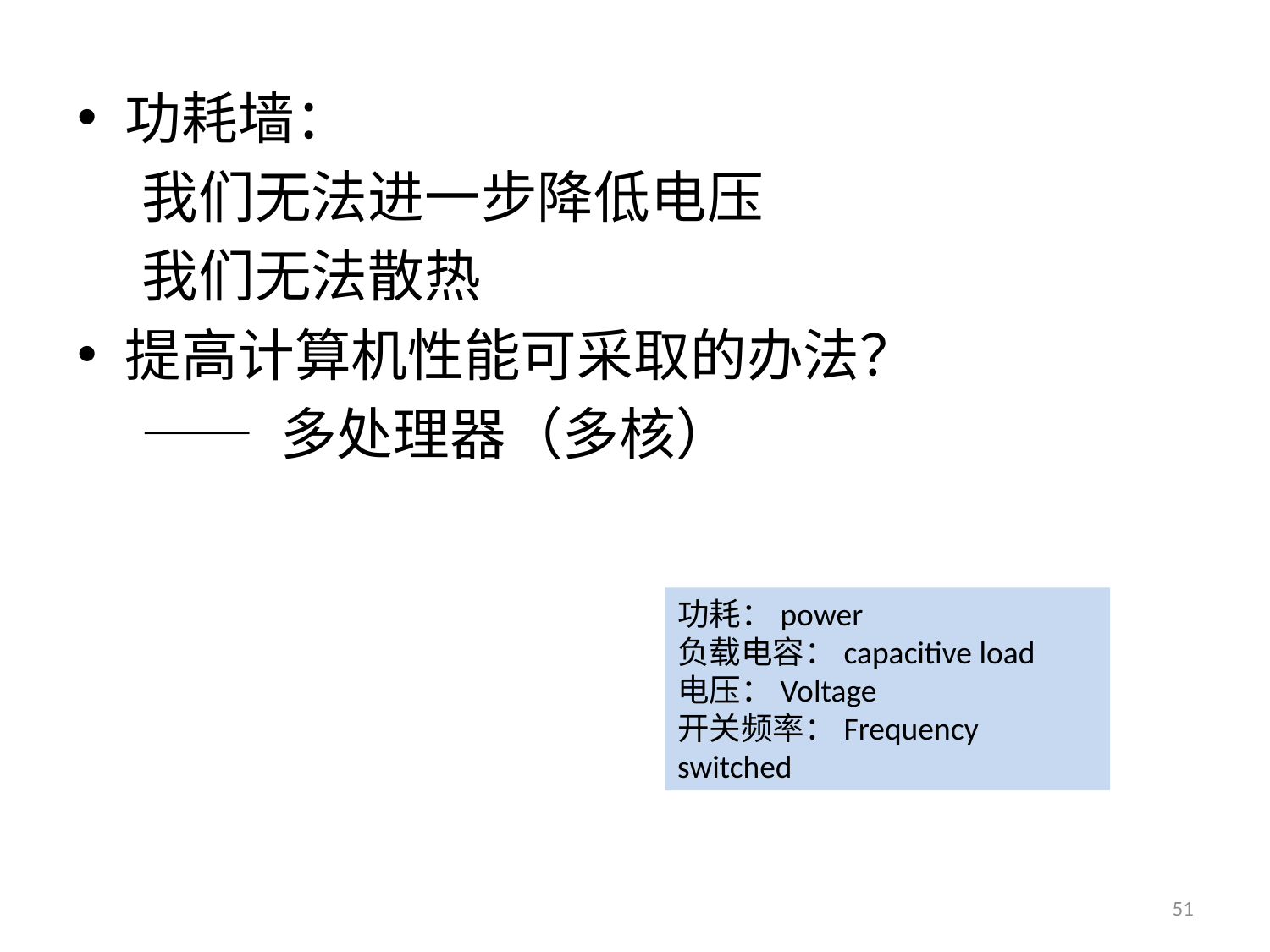

功耗墙：
    我们无法进一步降低电压
    我们无法散热
提高计算机性能可采取的办法？
     —— 多处理器（多核）
功耗：power
负载电容：capacitive load
电压：Voltage
开关频率：Frequency switched
51